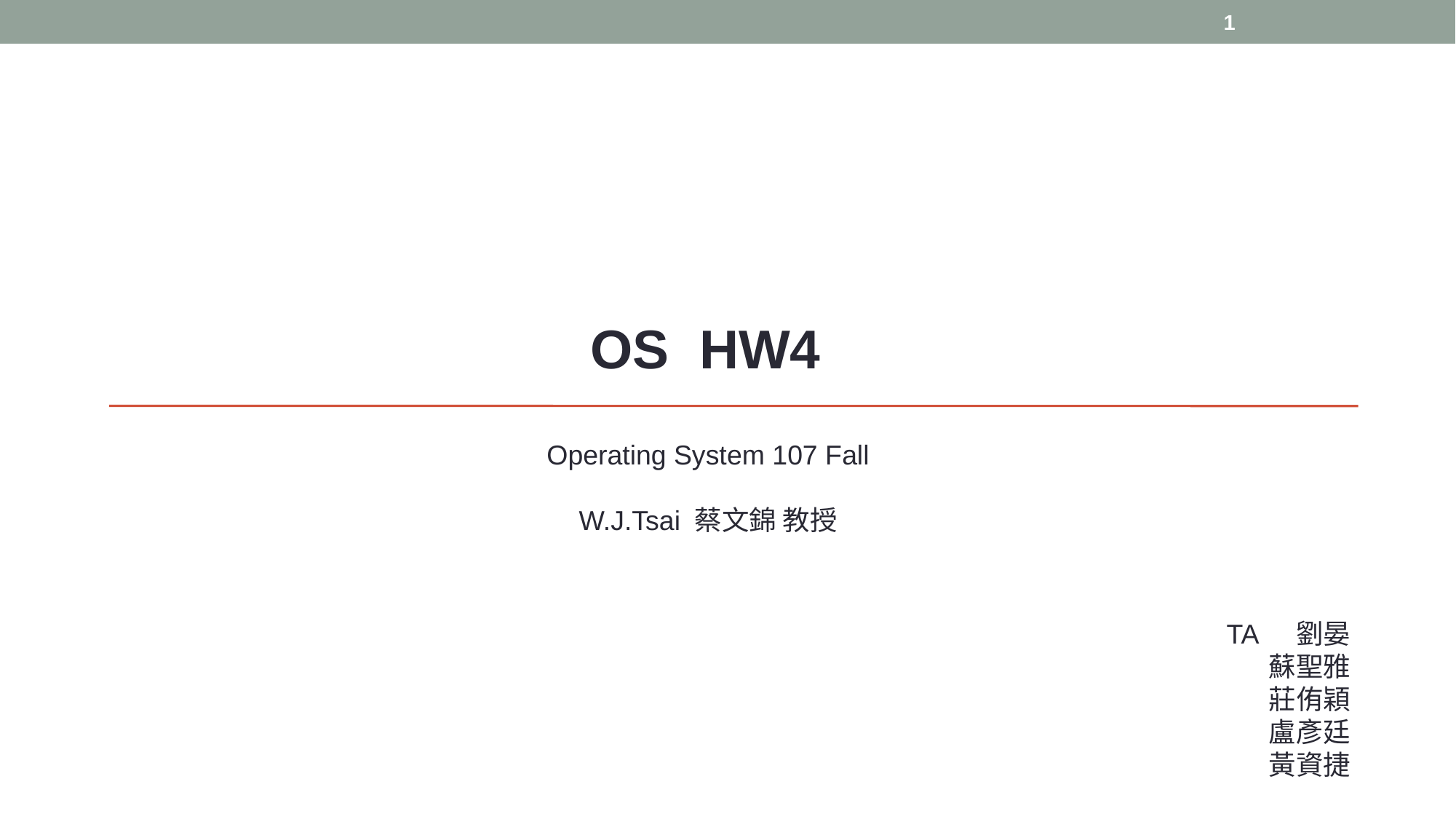

1
OS  HW4
Operating System 107 Fall

W.J.Tsai 蔡文錦 教授

TA    劉晏
蘇聖雅
莊侑穎
盧彥廷
黃資捷